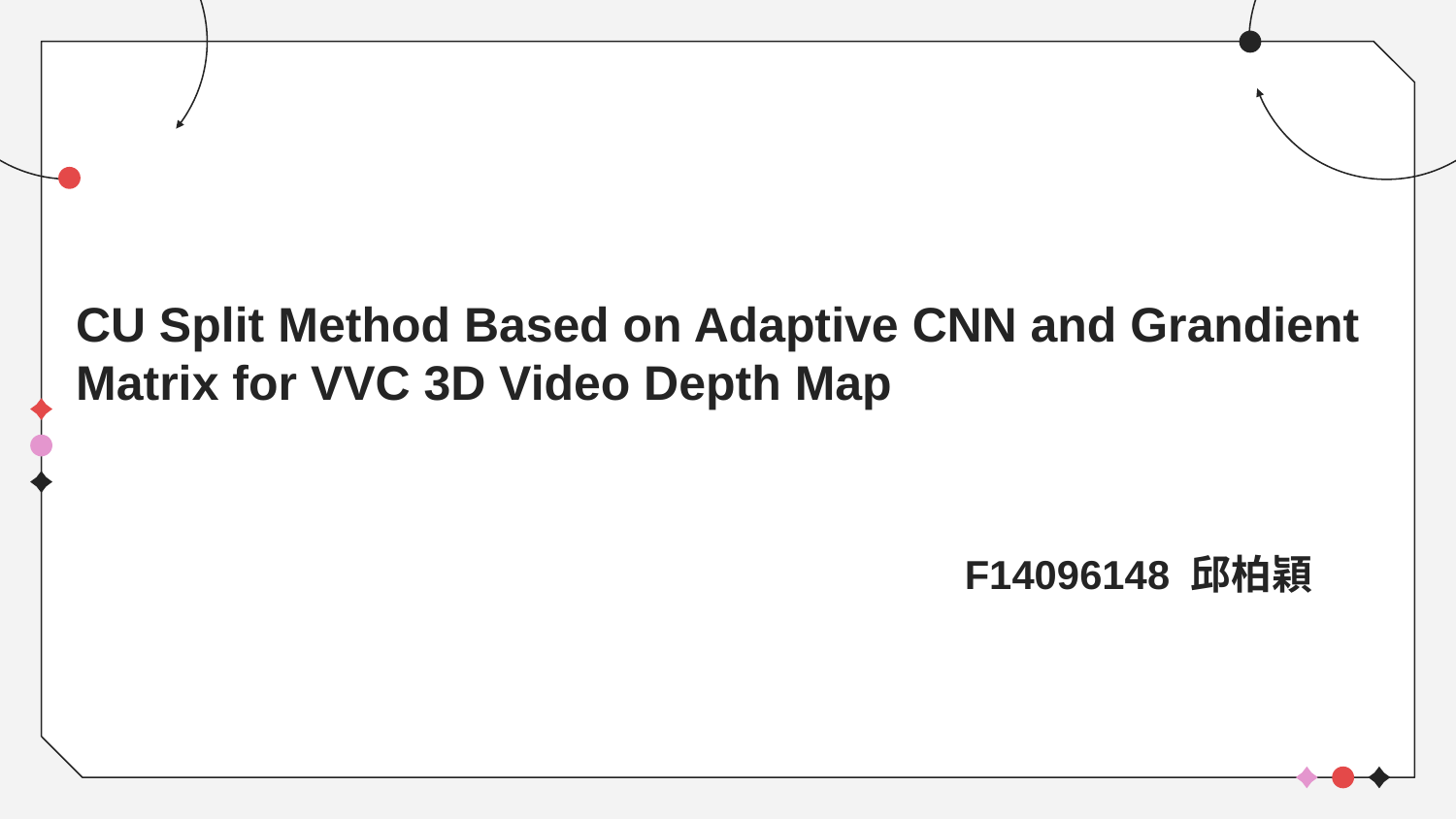

# CU Split Method Based on Adaptive CNN and Grandient Matrix for VVC 3D Video Depth Map
F14096148 邱柏穎